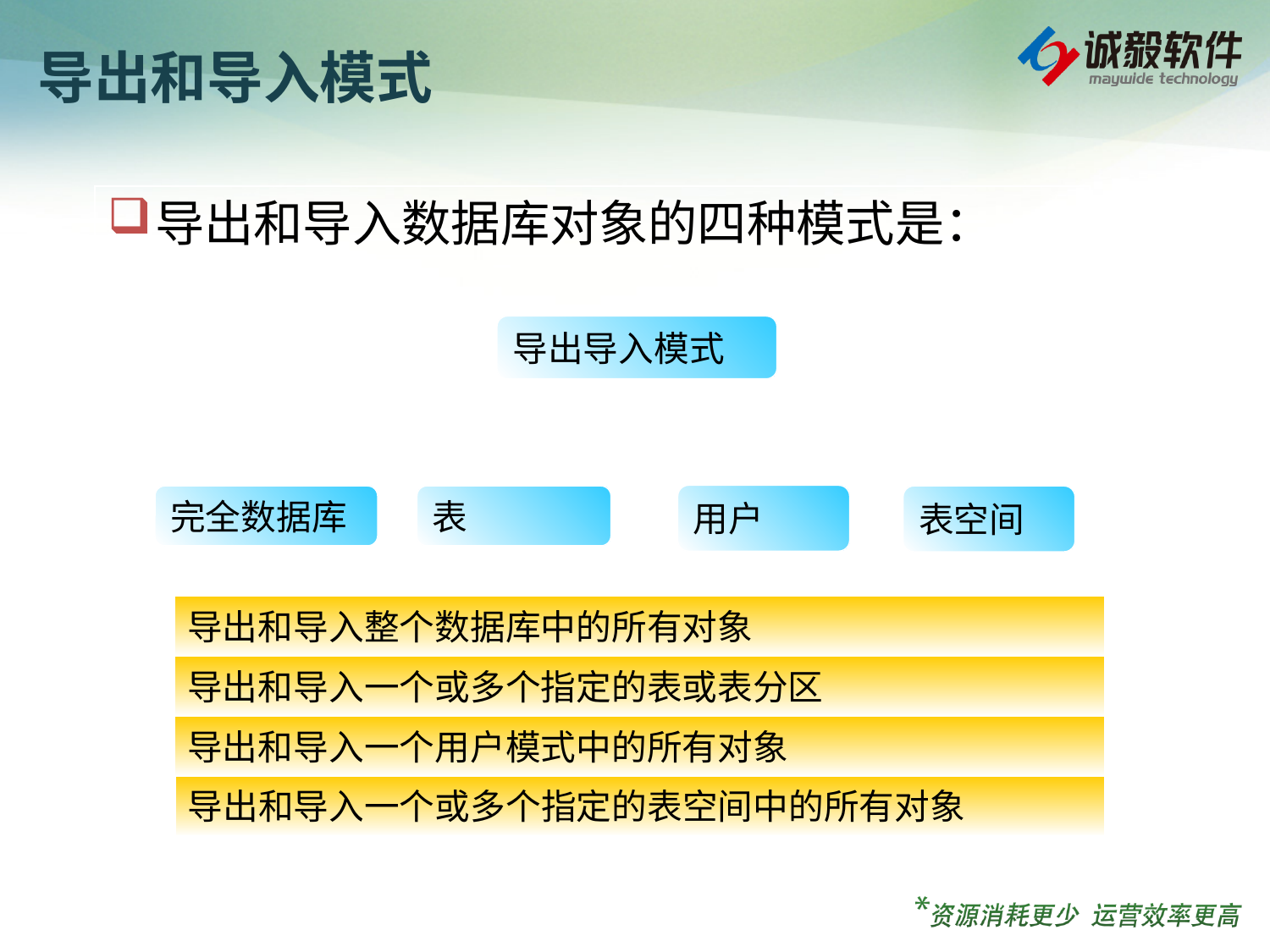

# 导出和导入模式
导出和导入数据库对象的四种模式是：
导出导入模式

用户
完全数据库
表
表空间
导出和导入整个数据库中的所有对象
导出和导入一个或多个指定的表或表分区
导出和导入一个用户模式中的所有对象
导出和导入一个或多个指定的表空间中的所有对象